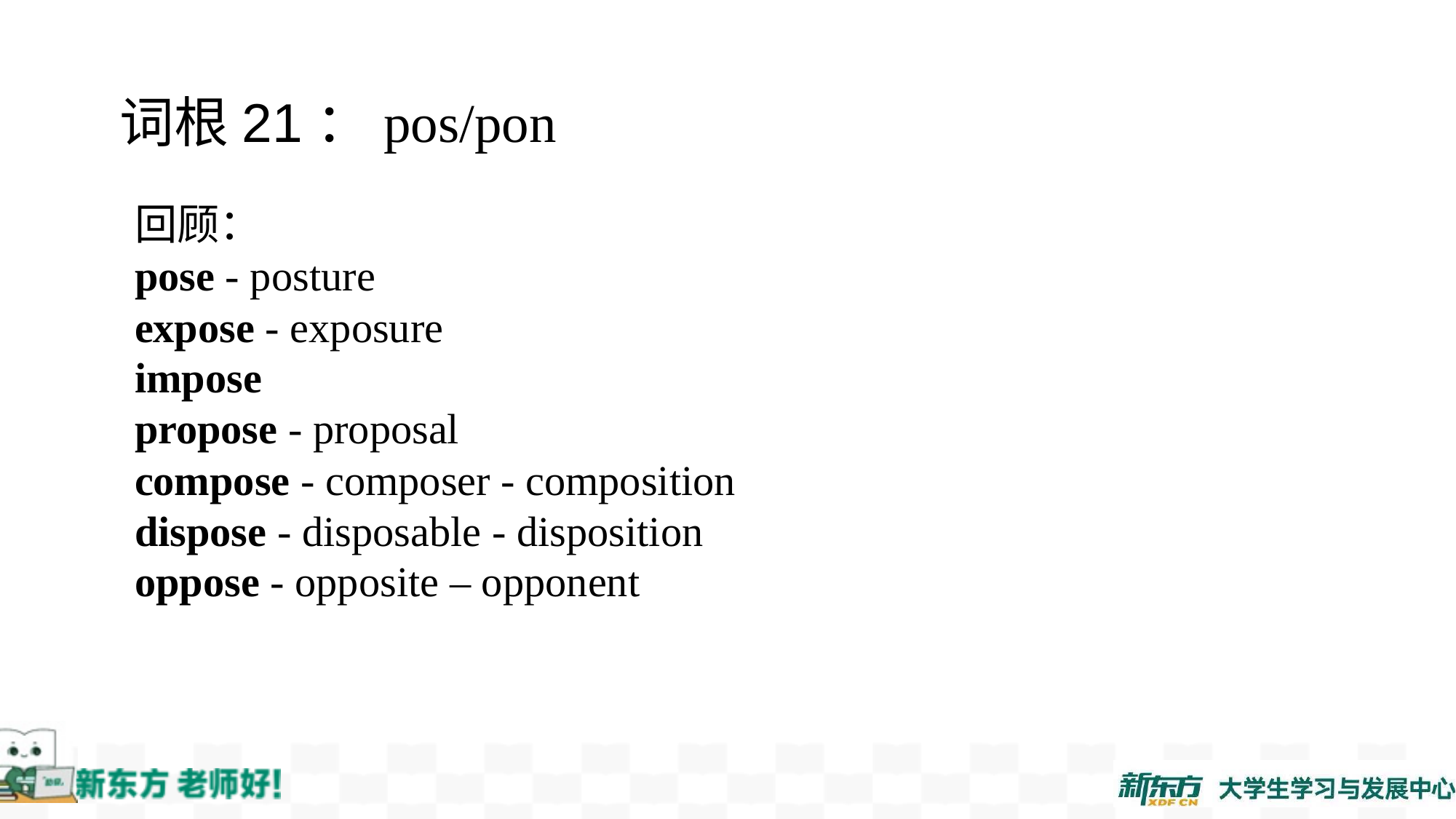

词根21：pos/pon
回顾：
pose - posture
expose - exposure
impose
propose - proposal
compose - composer - composition
dispose - disposable - disposition
oppose - opposite – opponent